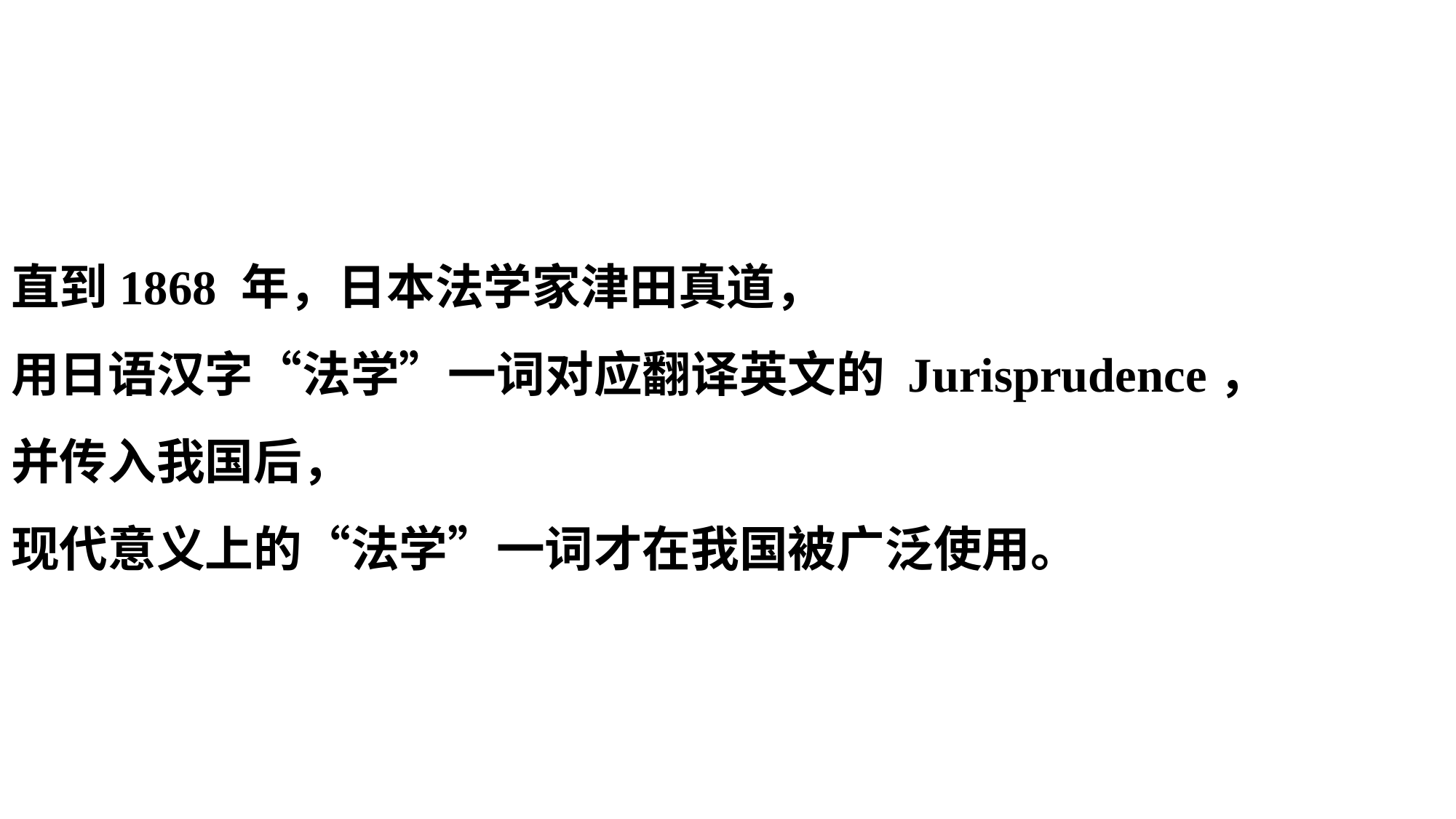

直到1868 年，日本法学家津田真道，
用日语汉字“法学”一词对应翻译英文的 Jurisprudence，
并传入我国后，
现代意义上的“法学”一词才在我国被广泛使用。